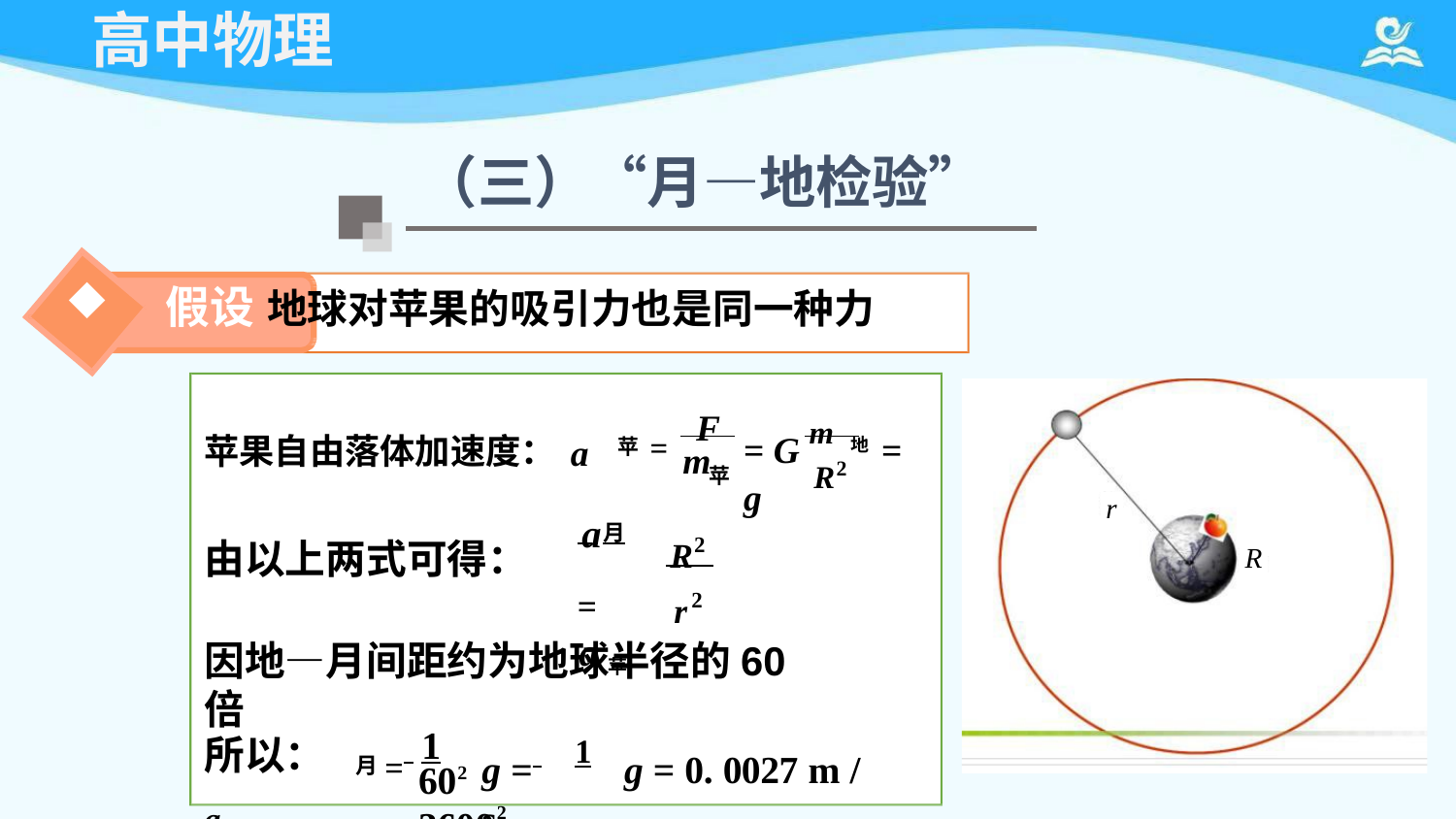

# 高中物理
（三）“月—地检验”
假设	地球对苹果的吸引力也是同一种力

=	F
苹果自由落体加速度：a
= G m 地 = g
R2
苹
m

苹
r

R2
a
    月 =
a苹
由以上两式可得：
R

r2

因地—月间距约为地球半径的60倍
= 1
g = 	1	g = 0. 0027 m / s2
所以： a
月
602	3600